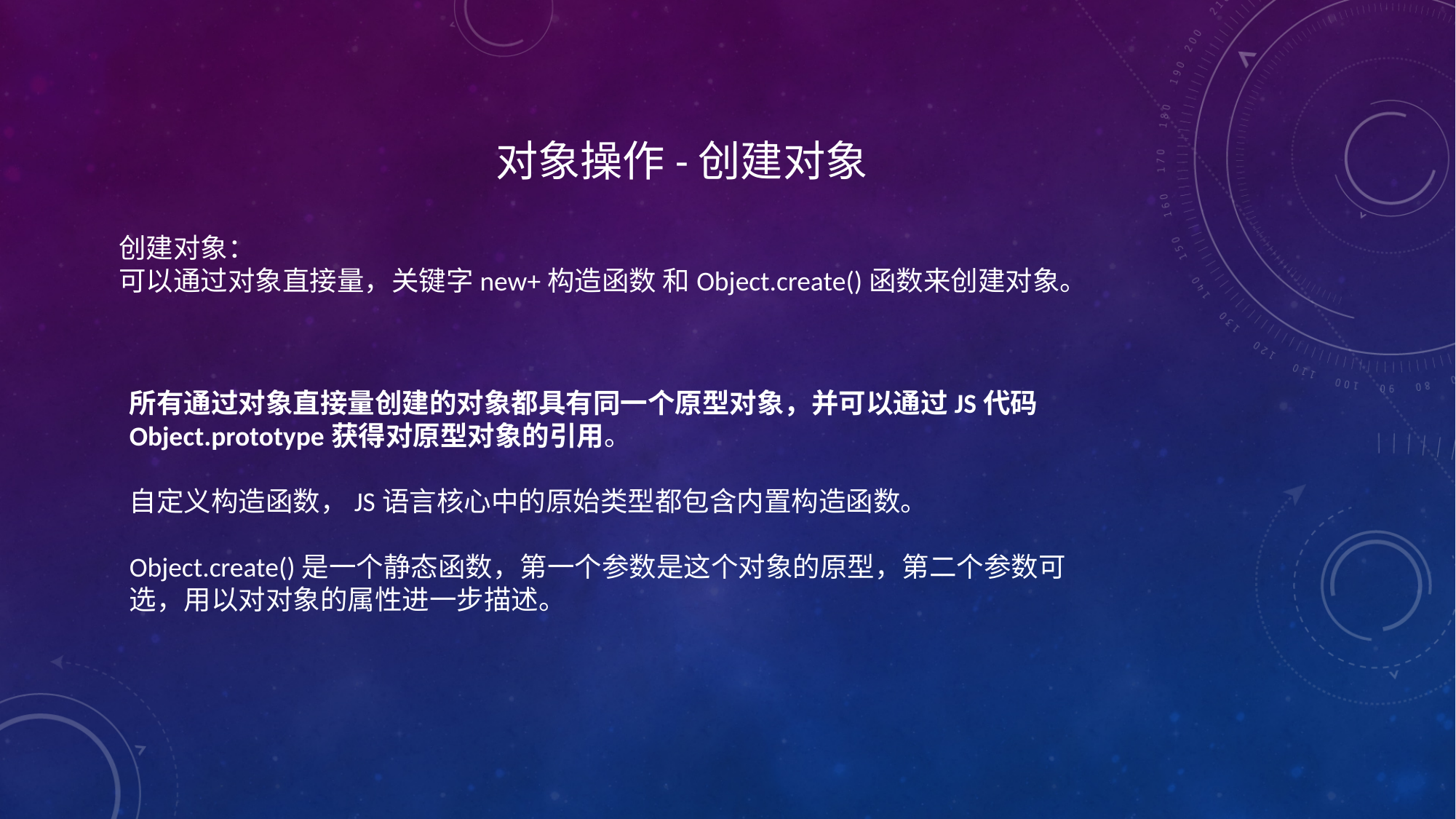

# 对象操作-创建对象
创建对象：
可以通过对象直接量，关键字new+构造函数 和Object.create()函数来创建对象。
所有通过对象直接量创建的对象都具有同一个原型对象，并可以通过JS代码Object.prototype获得对原型对象的引用。

自定义构造函数，JS语言核心中的原始类型都包含内置构造函数。

Object.create()是一个静态函数，第一个参数是这个对象的原型，第二个参数可选，用以对对象的属性进一步描述。